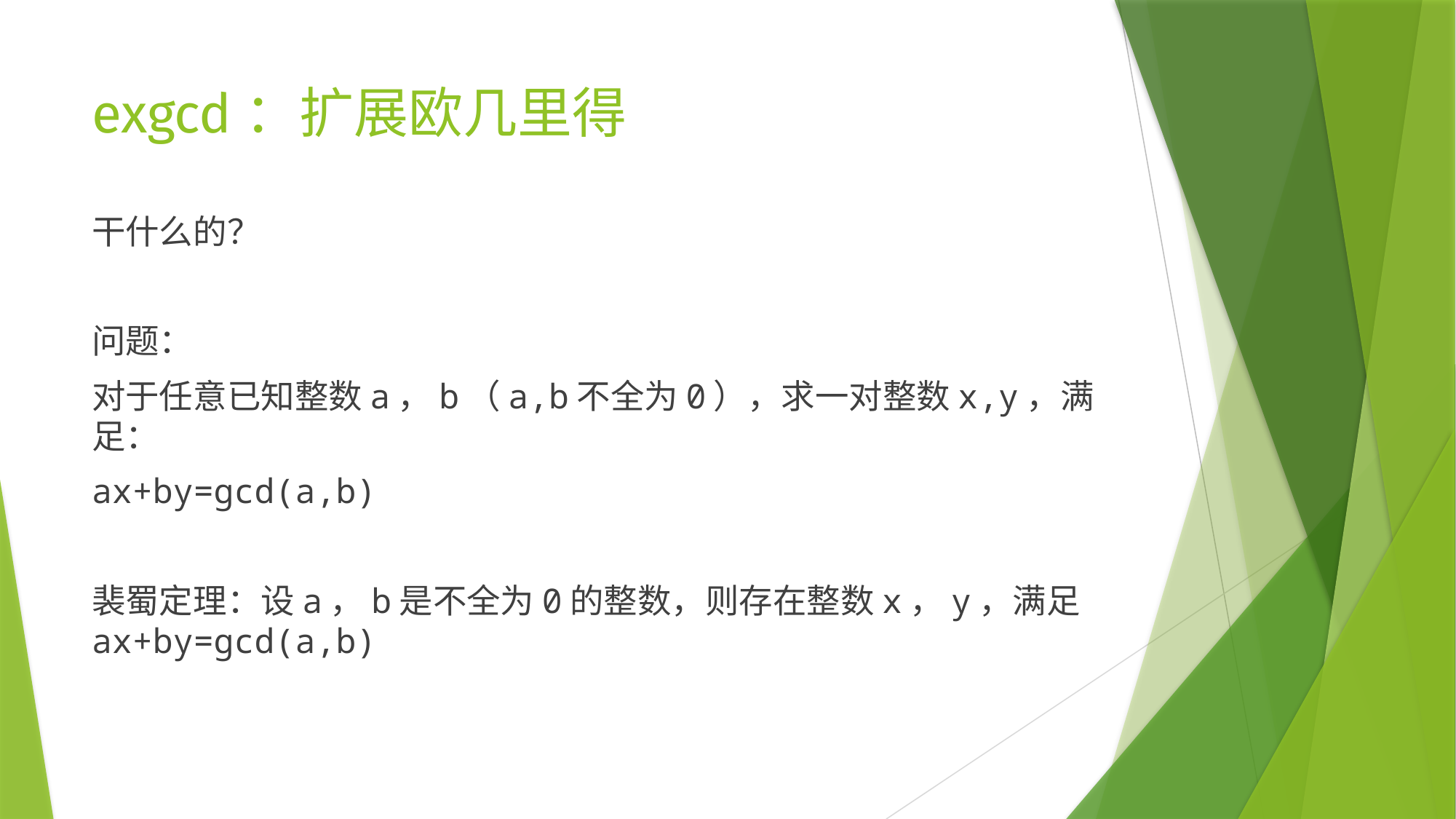

# exgcd：扩展欧几里得
干什么的？

问题：
对于任意已知整数a，b（a,b不全为0），求一对整数x,y，满足：
ax+by=gcd(a,b)

裴蜀定理：设a，b是不全为0的整数，则存在整数x，y，满足ax+by=gcd(a,b)